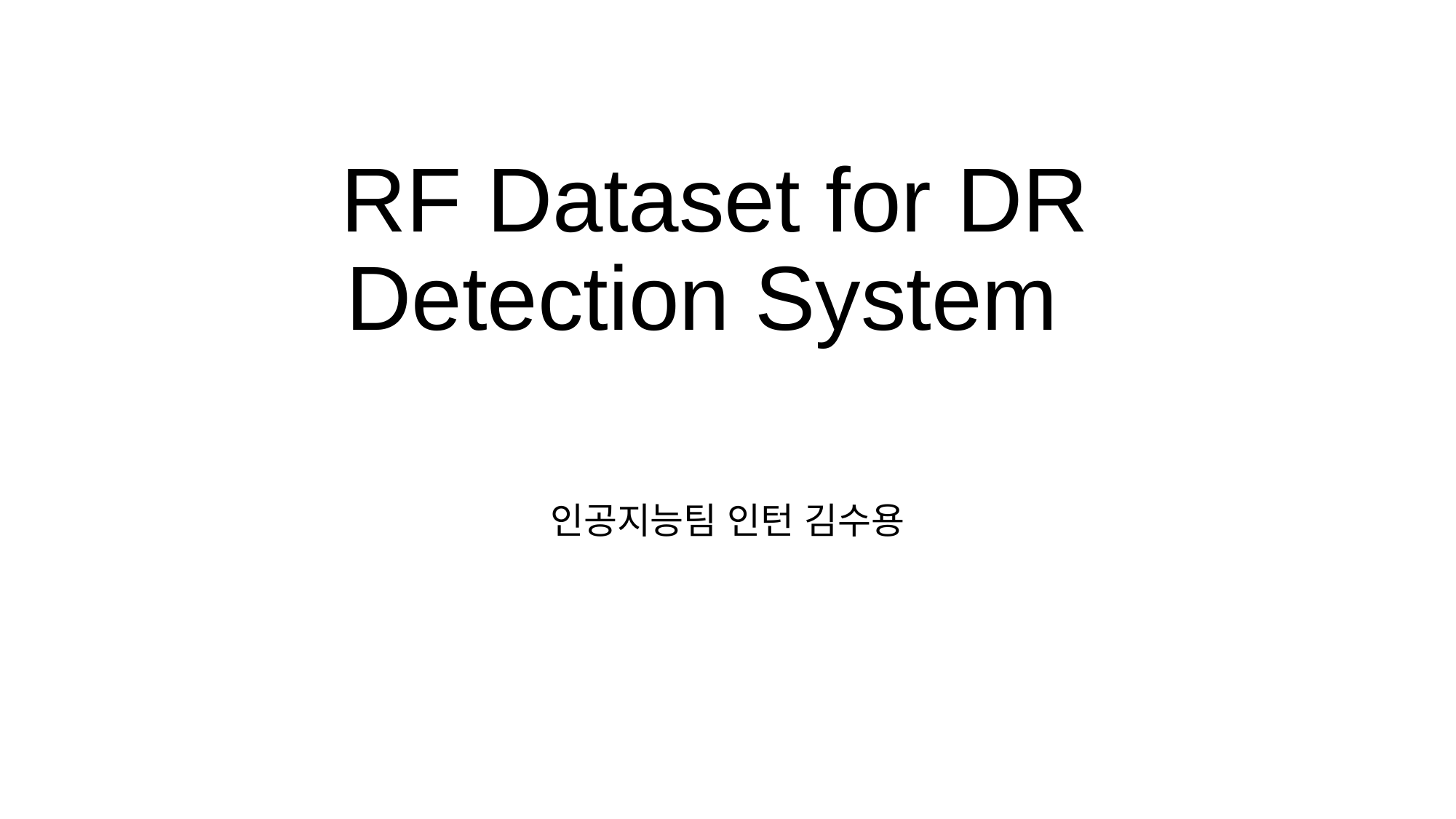

# RF Dataset for DR Detection System
인공지능팀 인턴 김수용